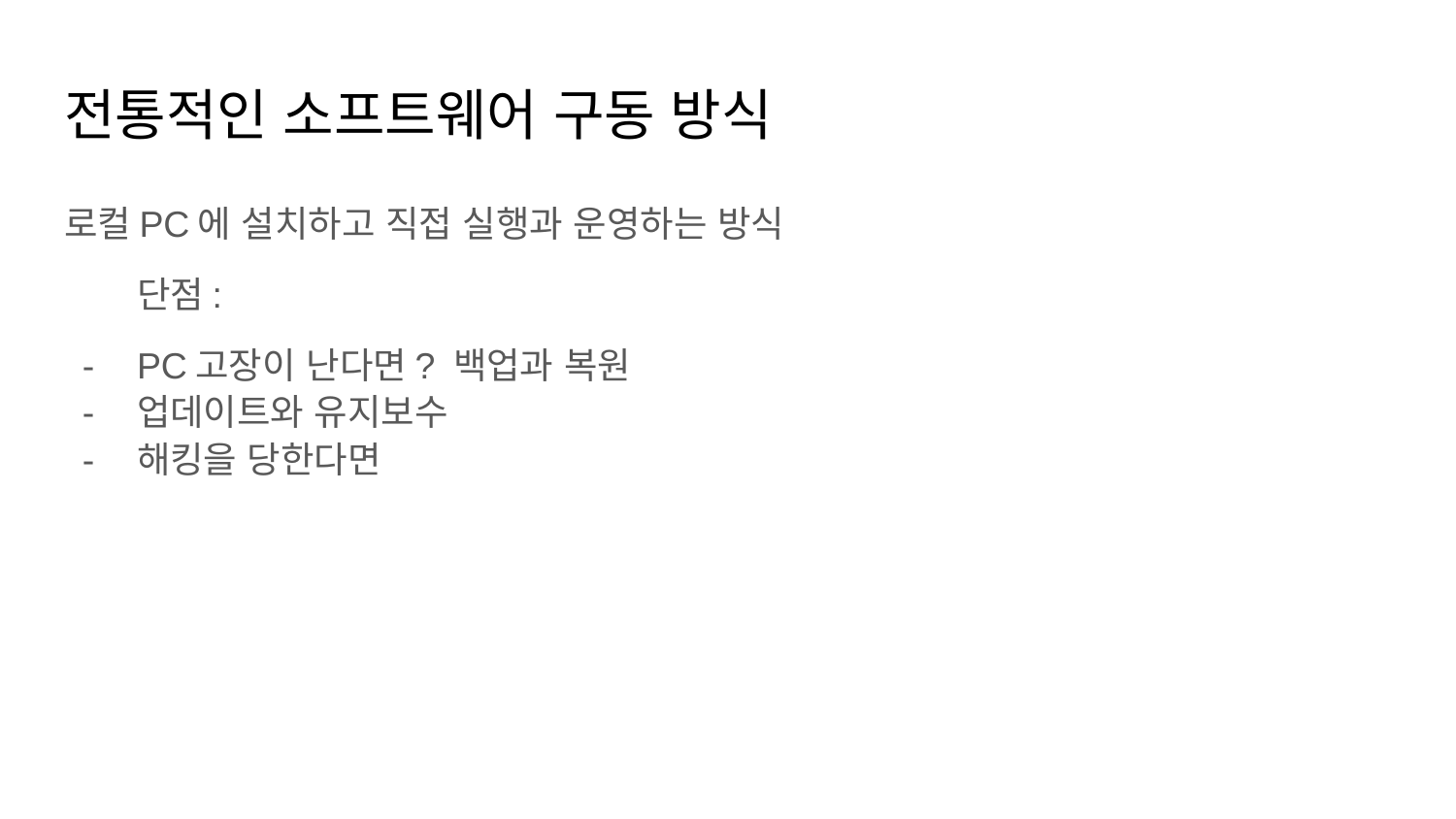

# 전통적인 소프트웨어 구동 방식
로컬PC에 설치하고 직접 실행과 운영하는 방식
단점:
PC고장이 난다면? 백업과 복원
업데이트와 유지보수
해킹을 당한다면